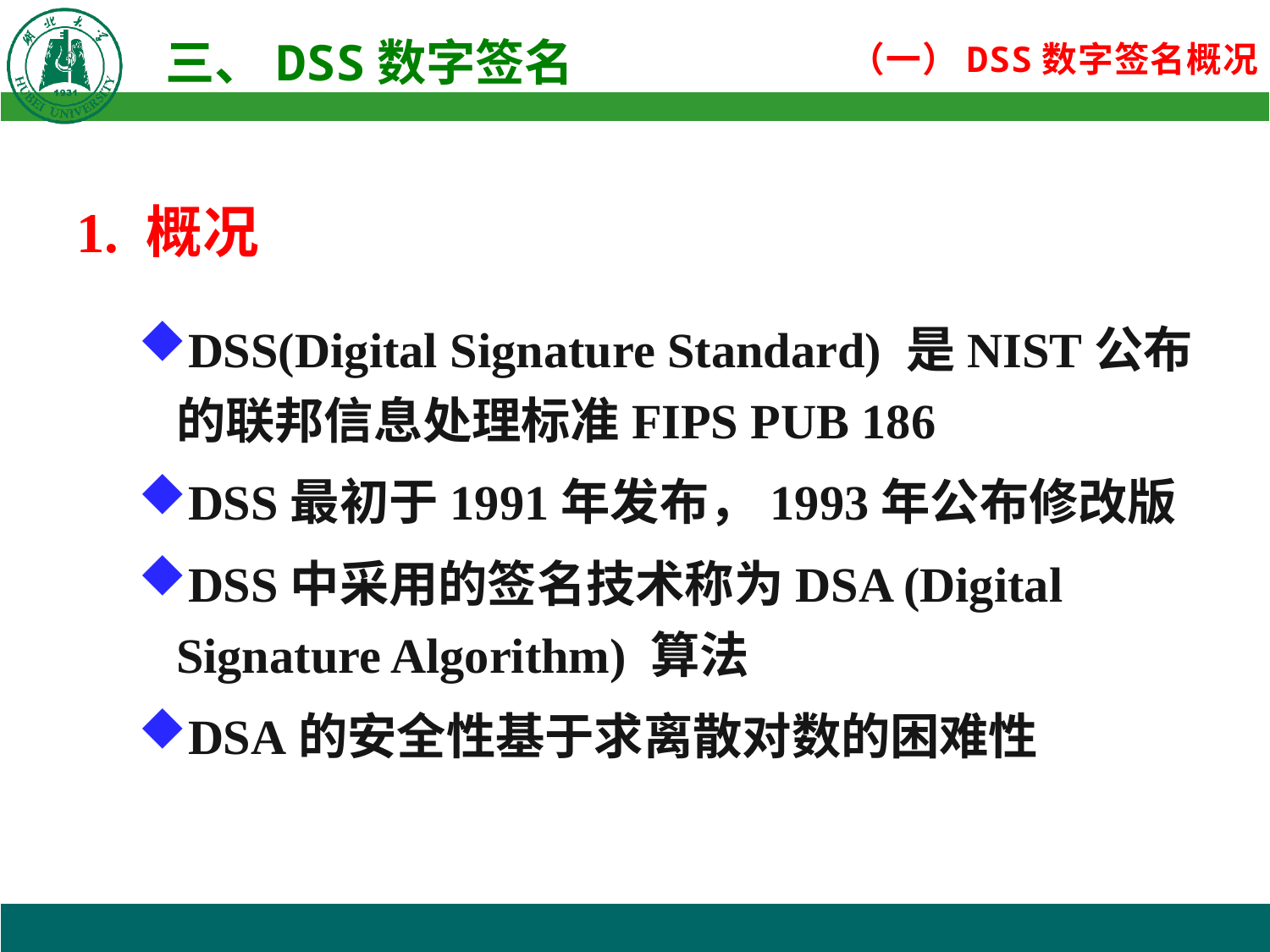

1. 概况
DSS(Digital Signature Standard) 是NIST公布的联邦信息处理标准FIPS PUB 186
DSS最初于1991年发布，1993年公布修改版
DSS中采用的签名技术称为DSA (Digital Signature Algorithm) 算法
DSA的安全性基于求离散对数的困难性